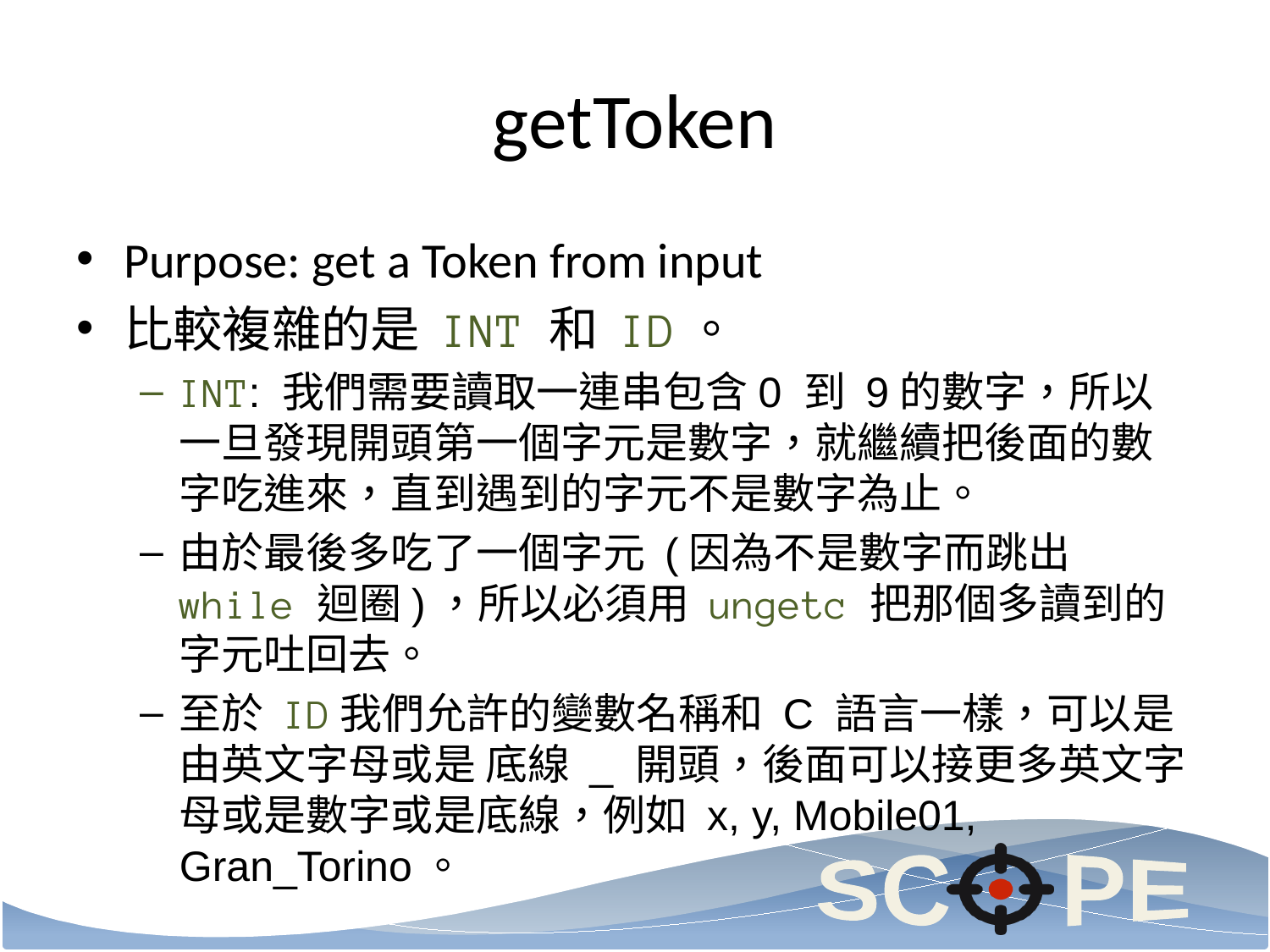

# getToken
Purpose: get a Token from input
比較複雜的是 INT 和 ID。
INT: 我們需要讀取一連串包含0 到 9的數字，所以一旦發現開頭第一個字元是數字，就繼續把後面的數字吃進來，直到遇到的字元不是數字為止。
由於最後多吃了一個字元 (因為不是數字而跳出 while 迴圈)，所以必須用 ungetc 把那個多讀到的字元吐回去。
至於 ID我們允許的變數名稱和 C 語言一樣，可以是由英文字母或是 底線 _ 開頭，後面可以接更多英文字母或是數字或是底線，例如 x, y, Mobile01, Gran_Torino。